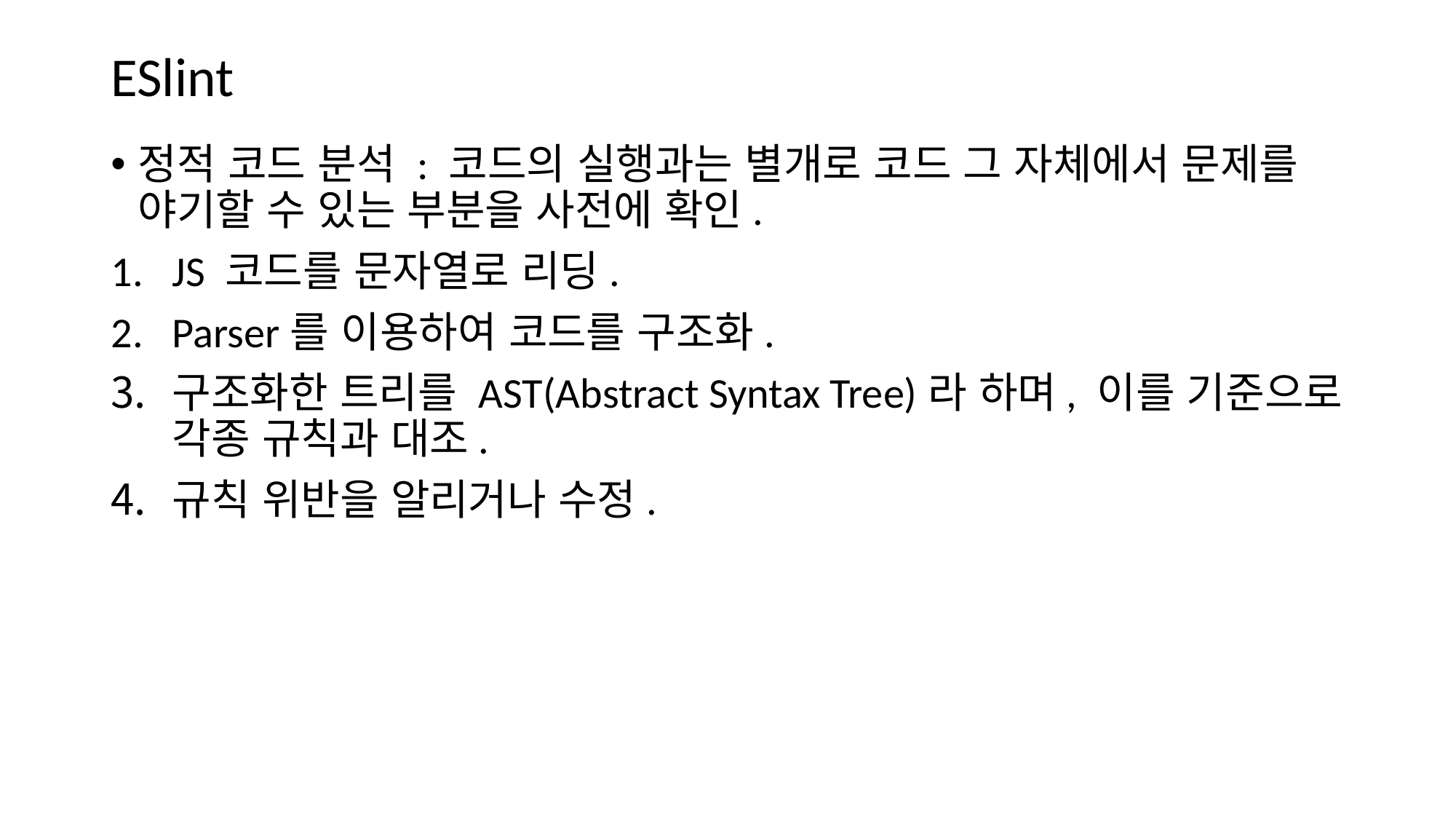

# ESlint
정적 코드 분석 : 코드의 실행과는 별개로 코드 그 자체에서 문제를 야기할 수 있는 부분을 사전에 확인.
JS 코드를 문자열로 리딩.
Parser를 이용하여 코드를 구조화.
구조화한 트리를 AST(Abstract Syntax Tree)라 하며, 이를 기준으로 각종 규칙과 대조.
규칙 위반을 알리거나 수정.